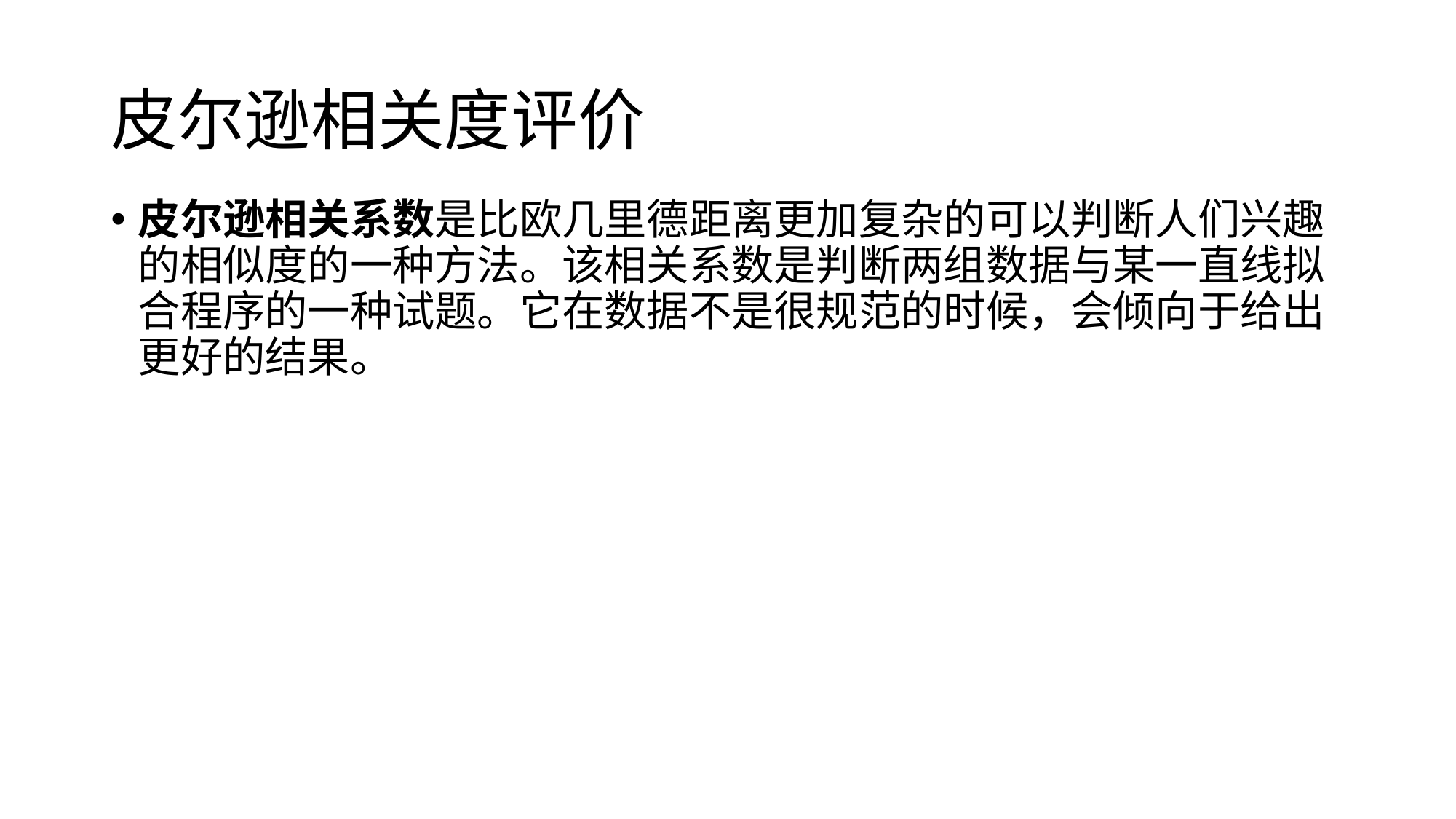

# 皮尔逊相关度评价
皮尔逊相关系数是比欧几里德距离更加复杂的可以判断人们兴趣的相似度的一种方法。该相关系数是判断两组数据与某一直线拟合程序的一种试题。它在数据不是很规范的时候，会倾向于给出更好的结果。